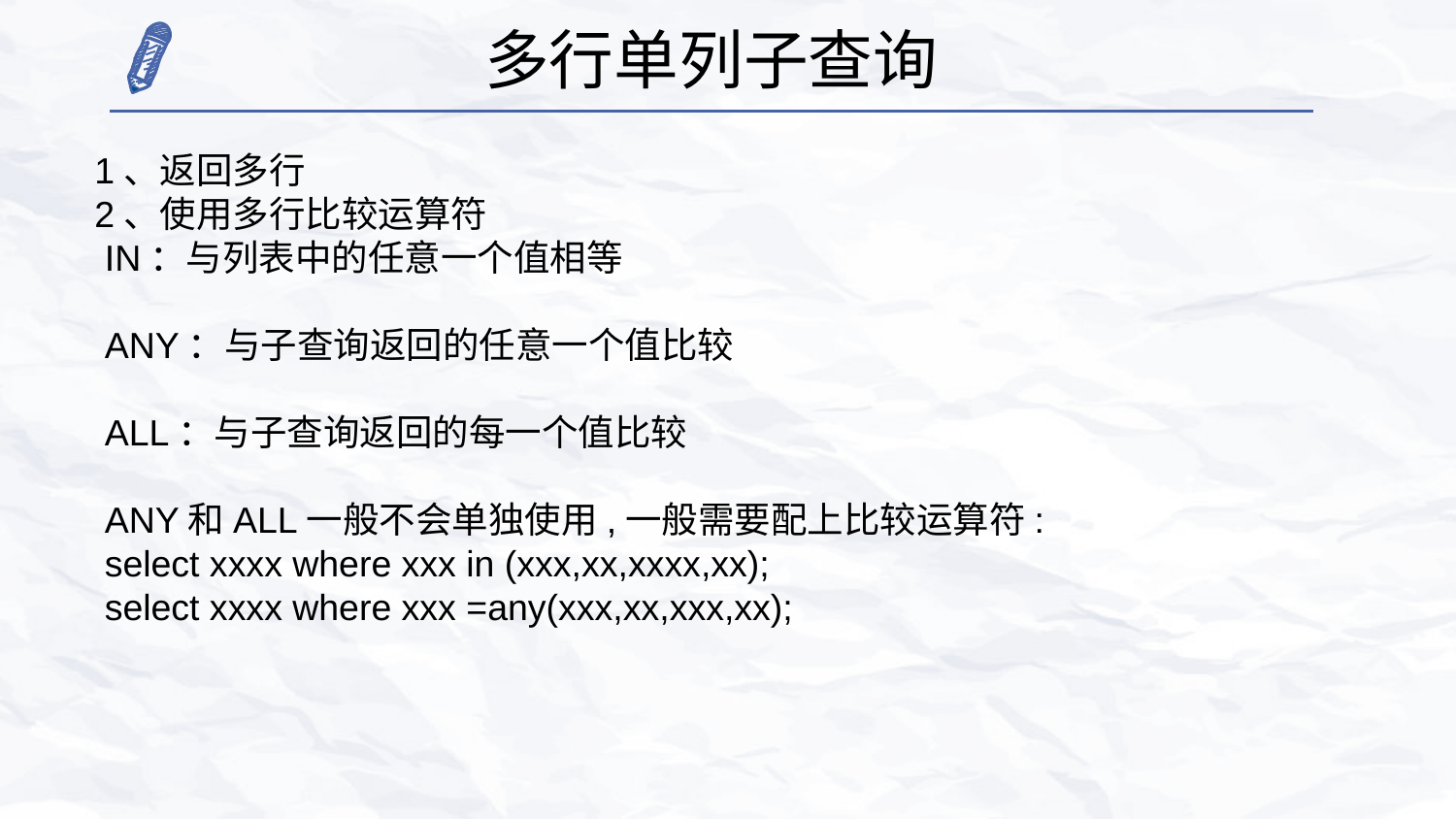

多行单列子查询

1、返回多行
2、使用多行比较运算符
 IN：与列表中的任意一个值相等

 ANY：与子查询返回的任意一个值比较

 ALL：与子查询返回的每一个值比较

 ANY和ALL一般不会单独使用,一般需要配上比较运算符:
 select xxxx where xxx in (xxx,xx,xxxx,xx);
 select xxxx where xxx =any(xxx,xx,xxx,xx);